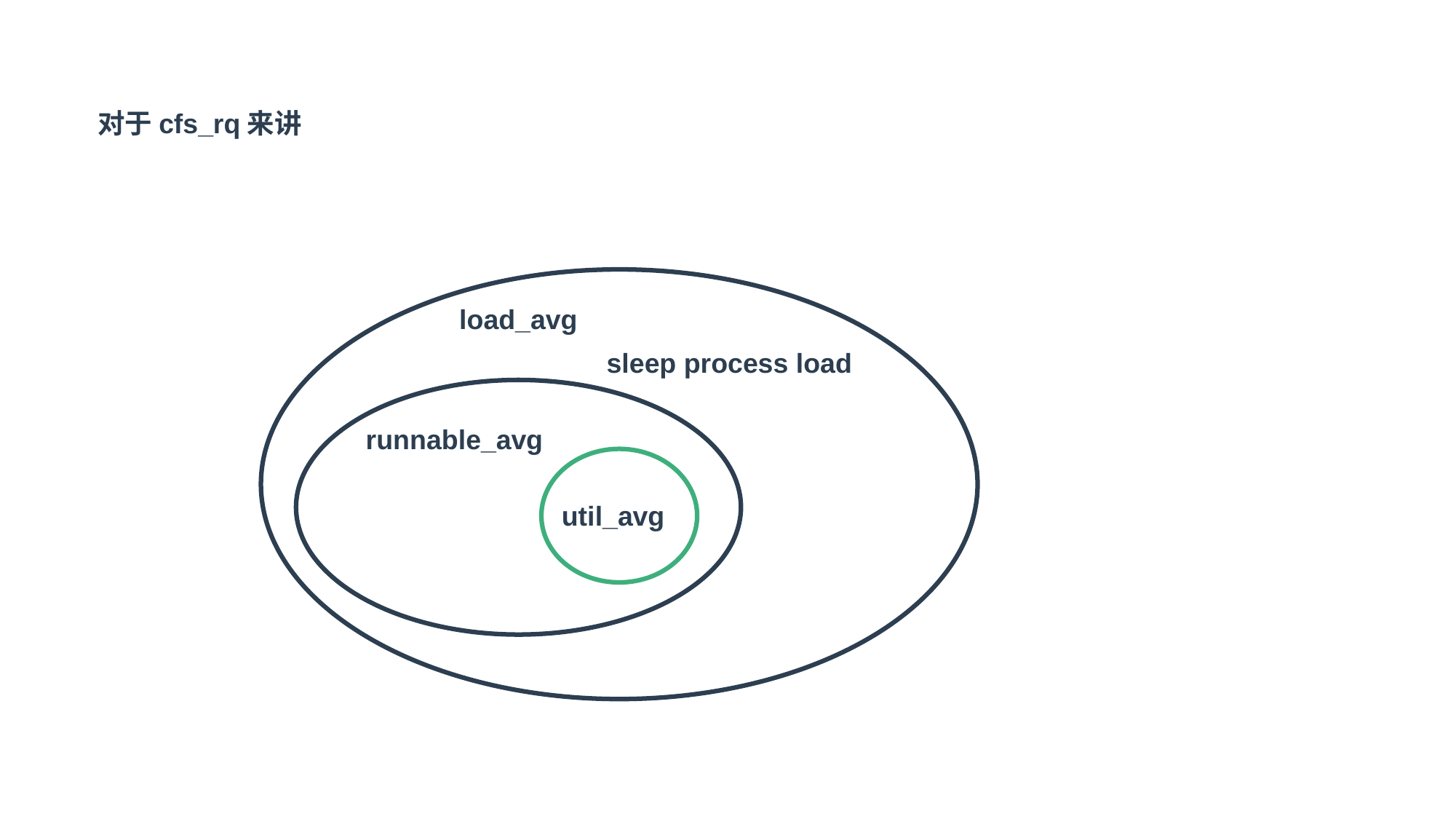

对于cfs_rq来讲

load_avg
sleep process load

runnable_avg

util_avg